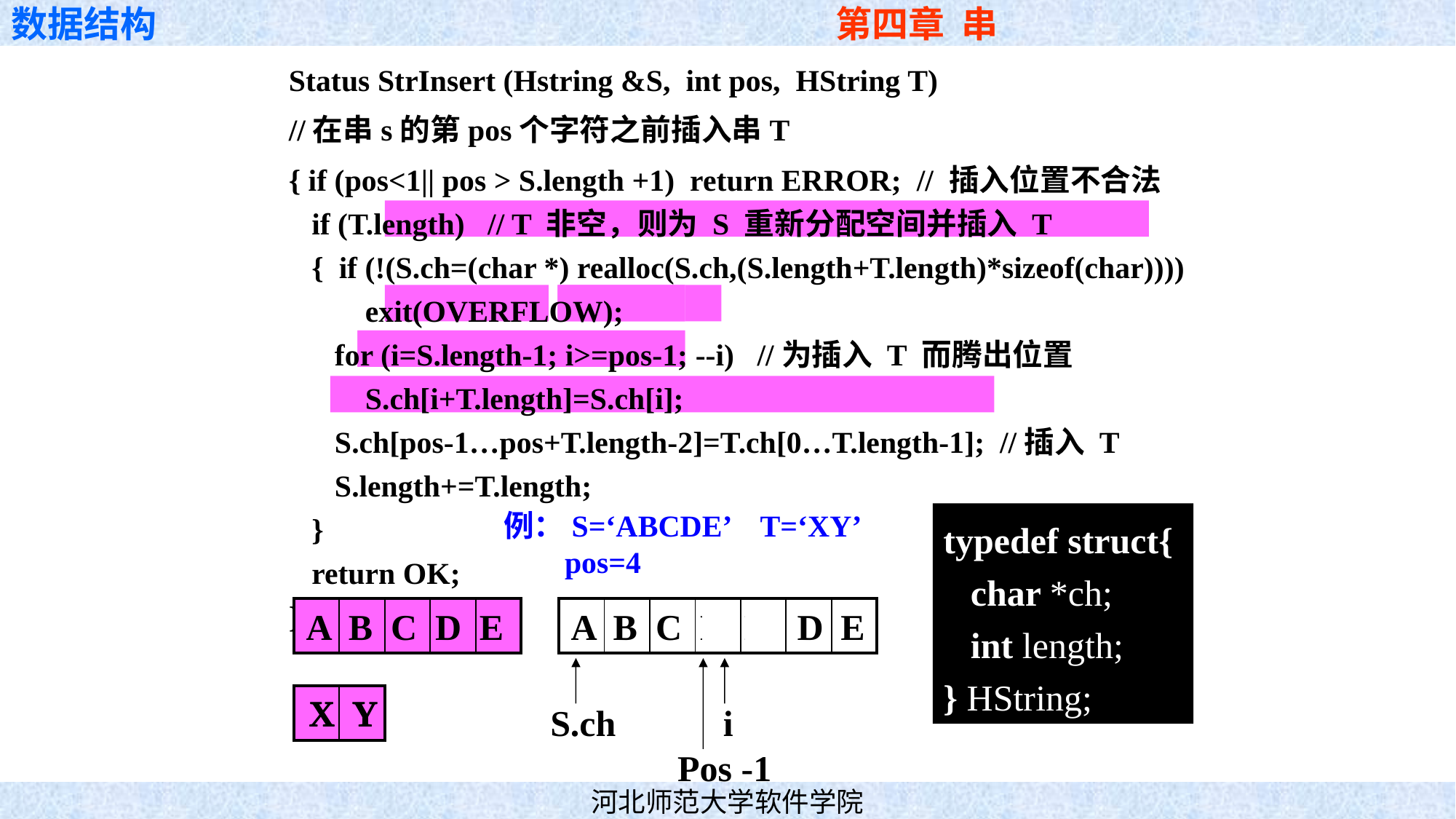

Status StrInsert (Hstring &S,  int pos,  HString T)
//在串s的第pos个字符之前插入串T
{ if (pos<1|| pos > S.length +1)  return ERROR;  // 插入位置不合法
   if (T.length)   // T 非空，则为 S 重新分配空间并插入 T
   {  if (!(S.ch=(char *) realloc(S.ch,(S.length+T.length)*sizeof(char))))
          exit(OVERFLOW);
      for (i=S.length-1; i>=pos-1; --i)   //为插入 T 而腾出位置
          S.ch[i+T.length]=S.ch[i];
      S.ch[pos-1…pos+T.length-2]=T.ch[0…T.length-1];  //插入 T
      S.length+=T.length;
   }
   return OK;
}//StrInsert

例：S=‘ABCDE’    T=‘XY’
        pos=4
typedef struct{
   char *ch;
   int length;
} HString;
|  |  |  |  |  |
| --- | --- | --- | --- | --- |
A  B  C  D  E
|  |  |  |  |  |  |  |
| --- | --- | --- | --- | --- | --- | --- |
A  B  C  D  E
D
E

Pos -1

i

i
X  Y
X  Y
|  |  |
| --- | --- |
S.ch